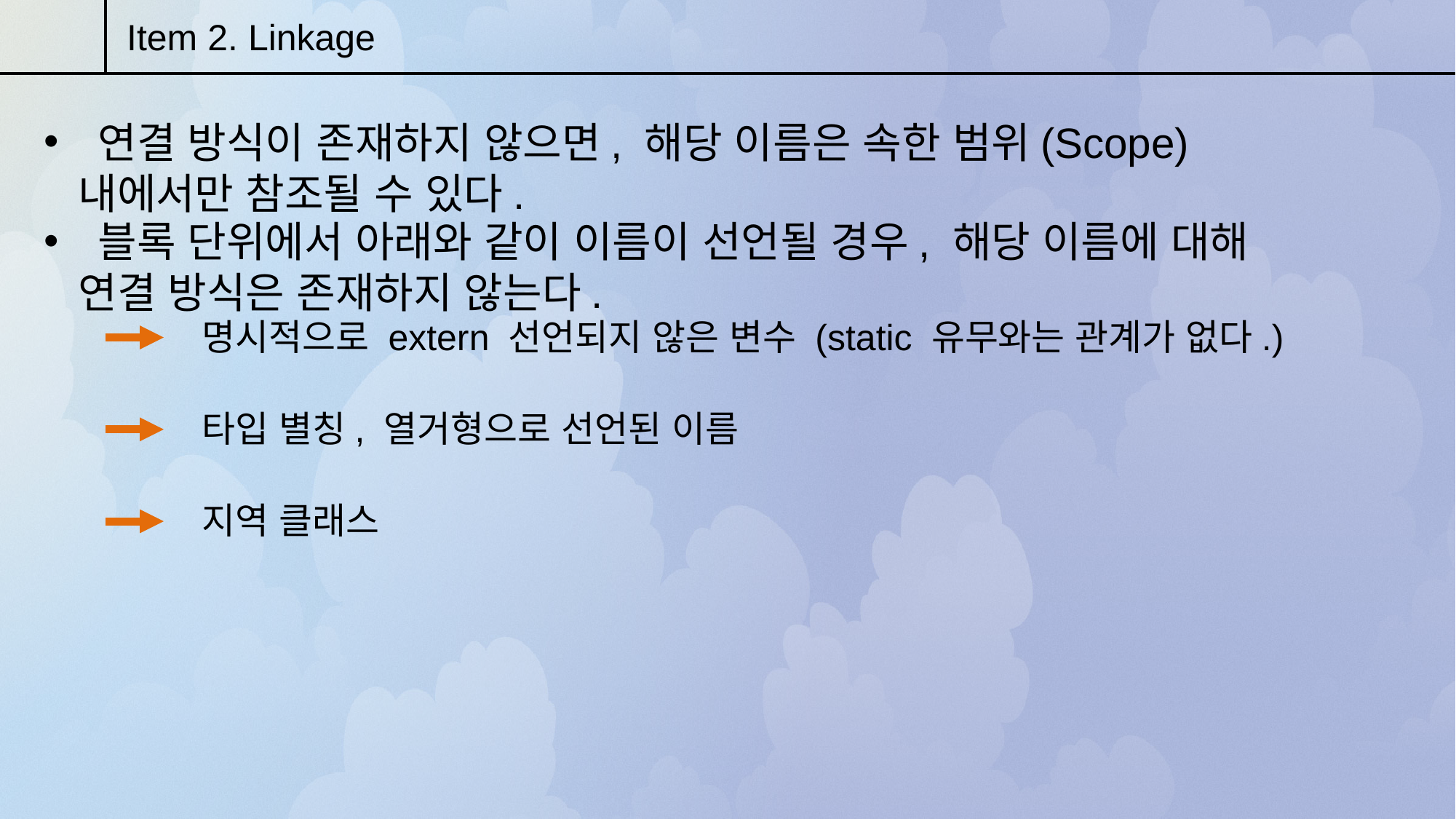

Item 2. Linkage
 연결 방식이 존재하지 않으면, 해당 이름은 속한 범위(Scope) 내에서만 참조될 수 있다.
 블록 단위에서 아래와 같이 이름이 선언될 경우, 해당 이름에 대해 연결 방식은 존재하지 않는다.
명시적으로 extern 선언되지 않은 변수 (static 유무와는 관계가 없다.)
타입 별칭, 열거형으로 선언된 이름
지역 클래스